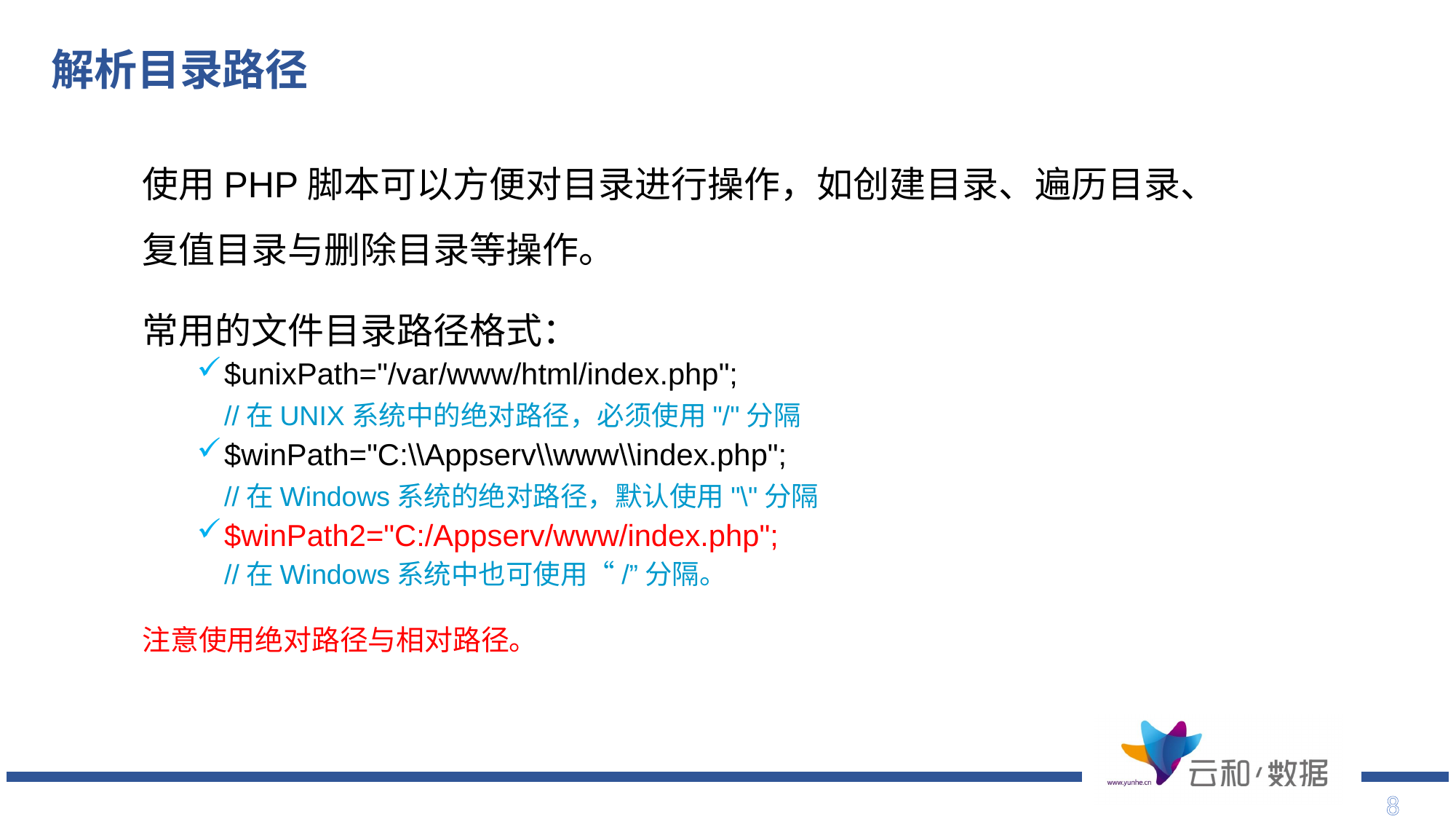

# 解析目录路径
使用PHP脚本可以方便对目录进行操作，如创建目录、遍历目录、复值目录与删除目录等操作。
常用的文件目录路径格式：
$unixPath="/var/www/html/index.php";
	//在UNIX系统中的绝对路径，必须使用"/"分隔
$winPath="C:\\Appserv\\www\\index.php";
	//在Windows系统的绝对路径，默认使用"\"分隔
$winPath2="C:/Appserv/www/index.php";
	//在Windows系统中也可使用“/”分隔。
注意使用绝对路径与相对路径。